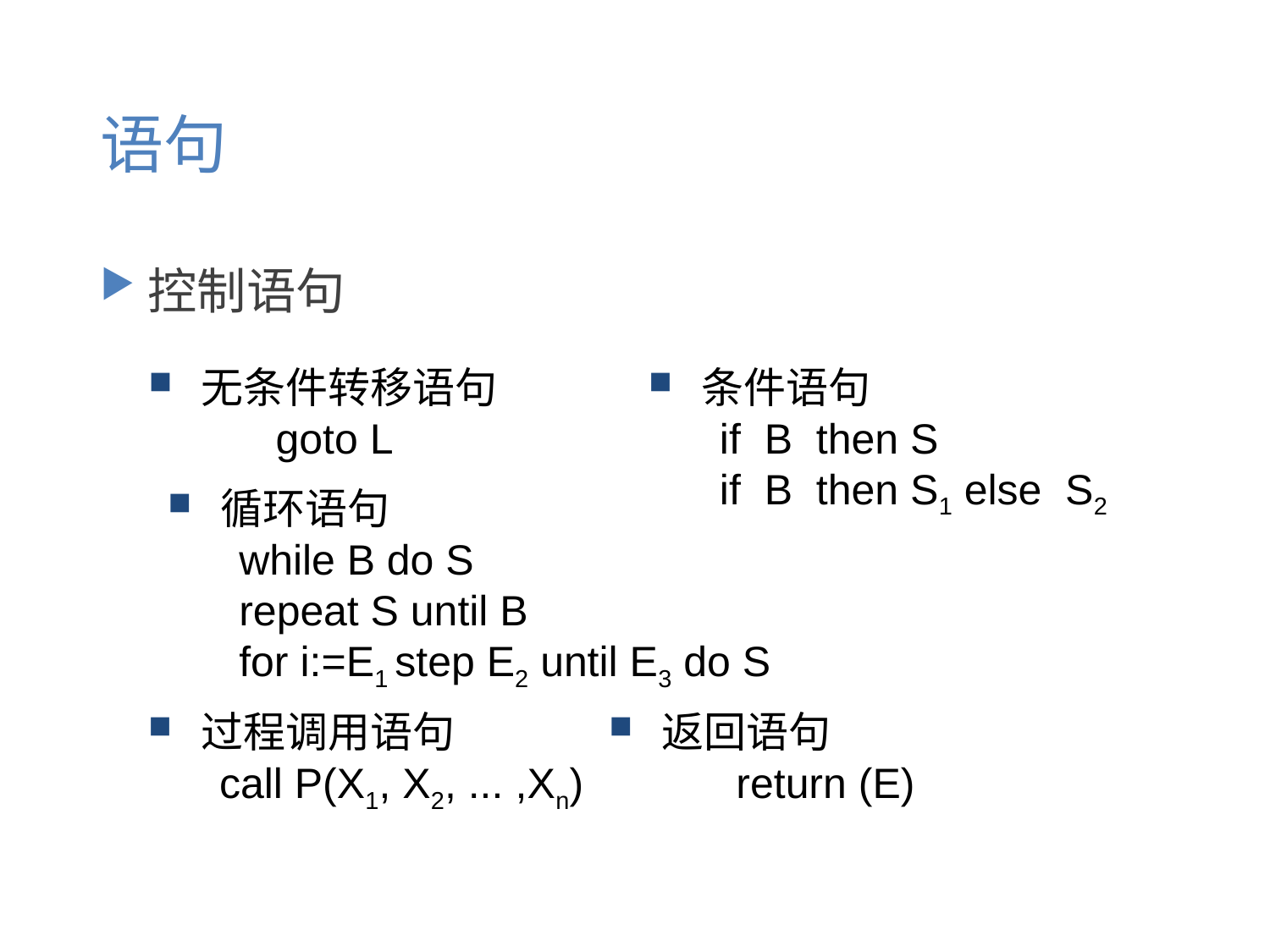

# 语句
控制语句
条件语句
      if  B  then S
      if  B  then S1 else  S2

无条件转移语句
	goto L
循环语句
      while B do S
      repeat S until B
      for i:=E1 step E2 until E3 do S
过程调用语句
      call P(X1, X2, ... ,Xn)
返回语句
	return (E)